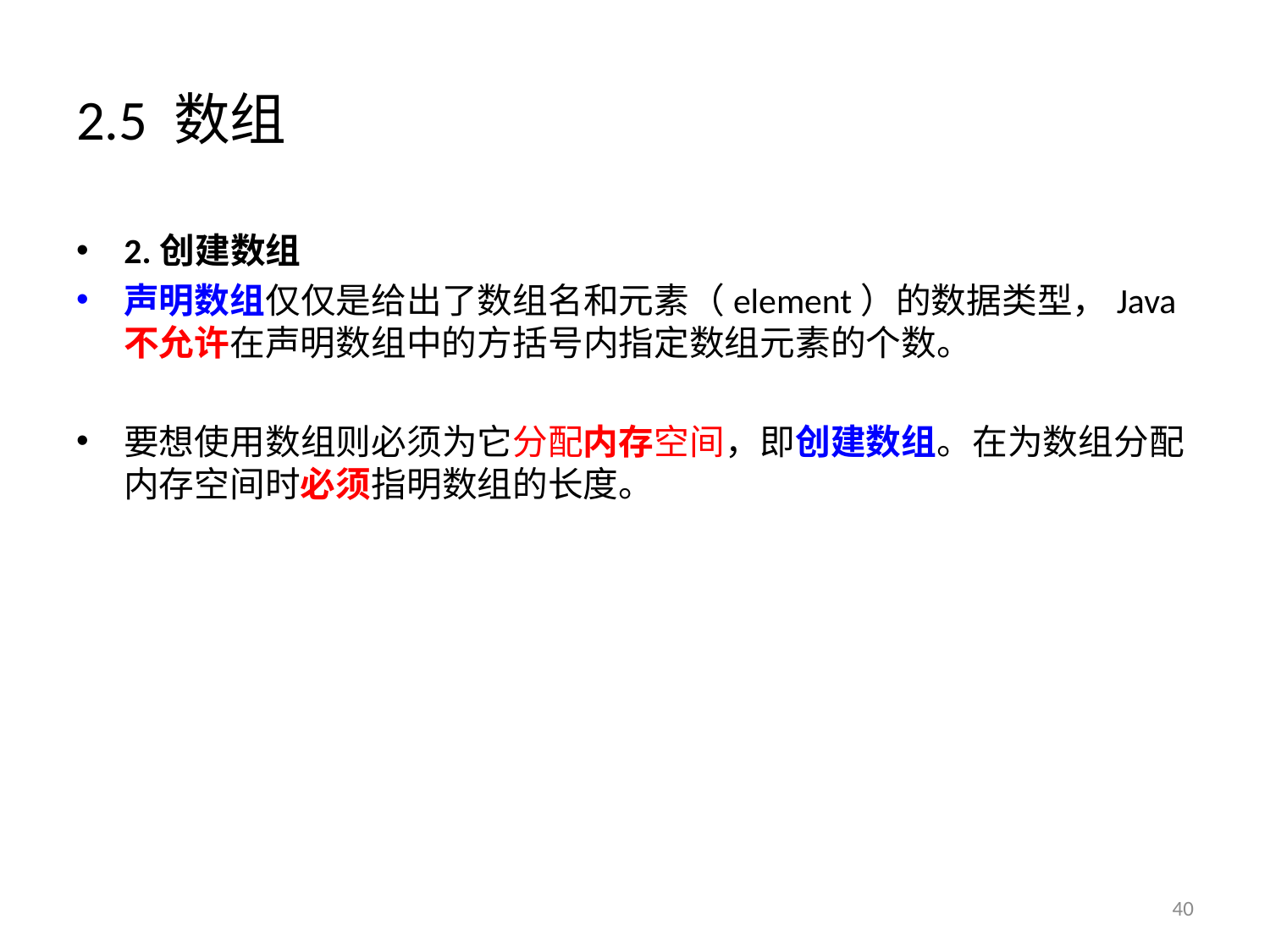

# 2.5 数组
2.创建数组
声明数组仅仅是给出了数组名和元素（element）的数据类型，Java不允许在声明数组中的方括号内指定数组元素的个数。

要想使用数组则必须为它分配内存空间，即创建数组。在为数组分配内存空间时必须指明数组的长度。
40